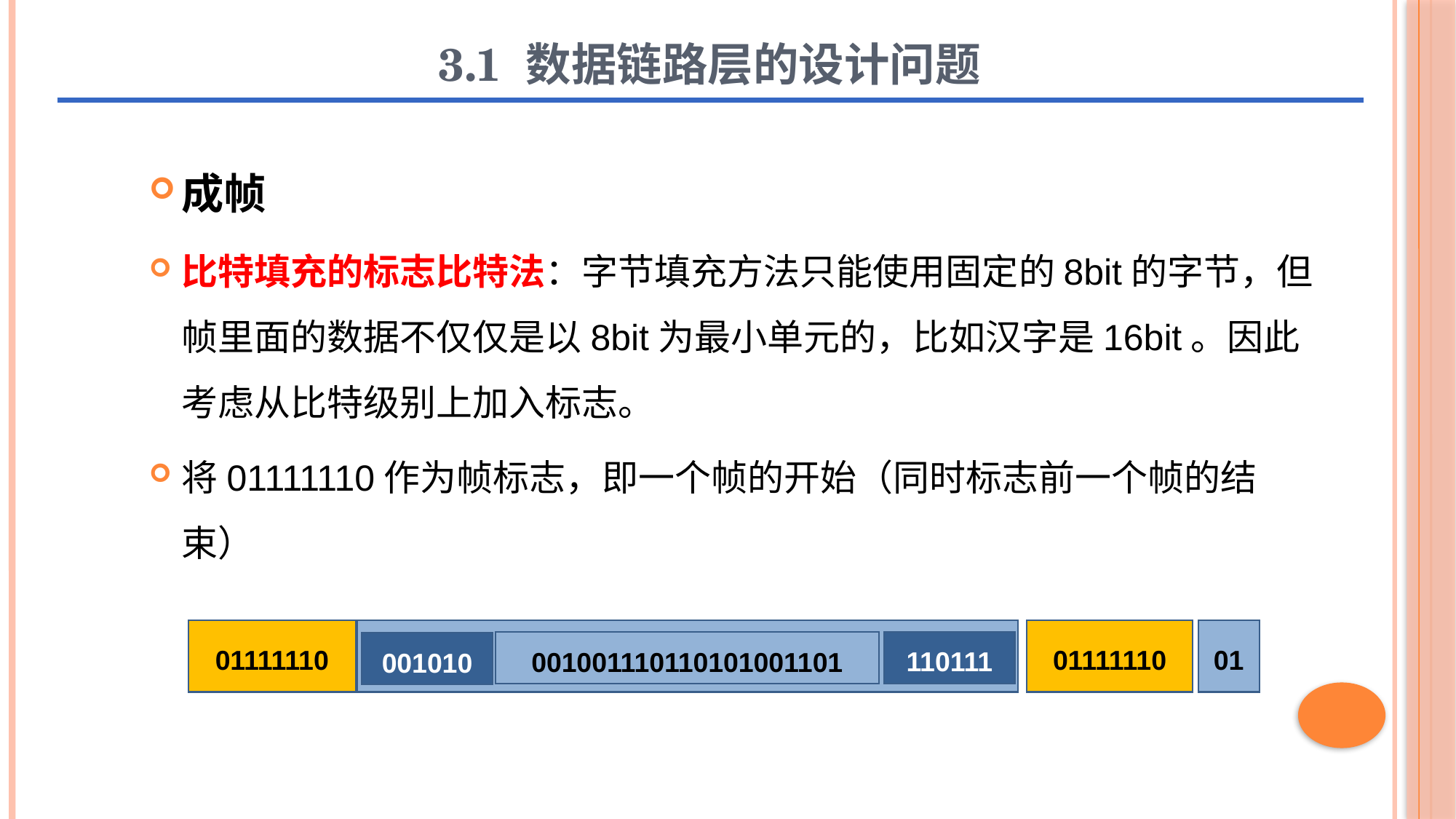

# 3.1 数据链路层的设计问题
成帧
比特填充的标志比特法：字节填充方法只能使用固定的8bit的字节，但帧里面的数据不仅仅是以8bit为最小单元的，比如汉字是16bit。因此考虑从比特级别上加入标志。
将01111110作为帧标志，即一个帧的开始（同时标志前一个帧的结束）

01111110

110111
001001110110101001101
001010
01111110
01